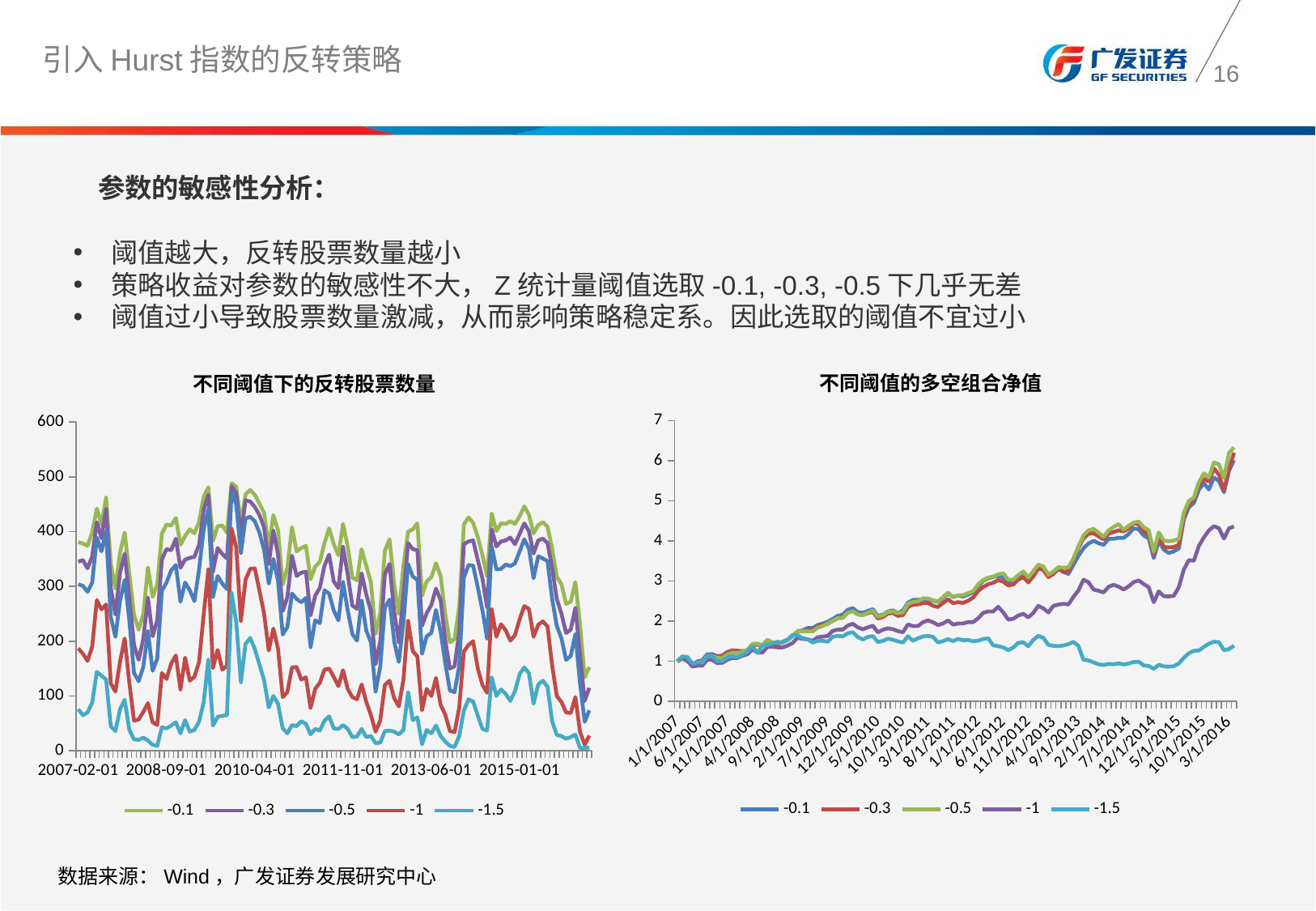

引入Hurst指数的反转策略
16
   参数的敏感性分析：

阈值越大，反转股票数量越小
策略收益对参数的敏感性不大，Z统计量阈值选取-0.1, -0.3, -0.5下几乎无差
阈值过小导致股票数量激减，从而影响策略稳定系。因此选取的阈值不宜过小

### Chart: 不同阈值的多空组合净值

| Category | -0.1 | -0.3 | -0.5 | -1 | -1.5 |
|---|---|---|---|---|---|
| 39113 | 1.0 | 1.0 | 1.0 | 1.0 | 1.0 |
| 39141 | 1.0594814605263156 | 1.0737556521739129 | 1.0667356499999998 | 1.0873661621621622 | 1.1176671333333332 |
| 39172 | 1.0006875428259732 | 1.0194707524908757 | 1.0078686432064874 | 1.021453070037146 | 1.1091910896917125 |
| 39202 | 0.9064884700766727 | 0.9056420391055116 | 0.8945794985307279 | 0.8679537949720043 | 0.948571663287375 |
| 39233 | 0.9954737959963733 | 0.9644940900419189 | 0.9543131967251696 | 0.8898841551006687 | 0.9697064537270821 |
| 39263 | 1.02373717489028 | 1.0005919430804713 | 0.9882369363371878 | 0.8864682619626111 | 0.9666057134441697 |
| 39294 | 1.1755868366125863 | 1.1423957552856323 | 1.1318553102915816 | 1.0374825279657904 | 1.1370038016386752 |
| 39325 | 1.176610836637865 | 1.1486802560802378 | 1.1282394570209413 | 1.0354157844695144 | 1.1296858265167515 |
| 39355 | 1.1261776798315535 | 1.1153408240436669 | 1.0851316838470852 | 0.9515021947678324 | 1.0005460422997838 |
| 39386 | 1.1427133848800348 | 1.1322463863445613 | 1.0782375775933404 | 0.9611339343180689 | 1.0059132571409777 |
| 39416 | 1.2301302128854534 | 1.21655272066642 | 1.1618681400970734 | 1.0376614005072131 | 1.0915665698038803 |
| 39447 | 1.269403754915016 | 1.2691498199577689 | 1.211846291679332 | 1.0802094661030937 | 1.1267104045149372 |
| 39478 | 1.2619012613725293 | 1.2512027043635772 | 1.2091591385553695 | 1.0829841641516904 | 1.1032168829945086 |
| 39507 | 1.250096432603259 | 1.2453682144475822 | 1.228342577841315 | 1.135819121849524 | 1.1621857560201103 |
| 39538 | 1.2758777679697697 | 1.261338854168089 | 1.2849400835275564 | 1.1724279144784235 | 1.242035471666106 |
| 39568 | 1.4009258449737982 | 1.4073367768624072 | 1.4309466259413812 | 1.2939225995029728 | 1.371122081289572 |
| 39599 | 1.428919675861794 | 1.4129130034035156 | 1.443844280326247 | 1.2165784522307768 | 1.2056843191239472 |
| 39629 | 1.3978837956663035 | 1.3823466637911537 | 1.3903679724752642 | 1.2180339666910256 | 1.3943341274843137 |
| 39660 | 1.5342069610918567 | 1.5117773995616322 | 1.5331362224343745 | 1.358978225798248 | 1.4061106735250462 |
| 39691 | 1.4548181207272926 | 1.4383378607591968 | 1.4674158535217094 | 1.3598511751685767 | 1.446622128139976 |
| 39721 | 1.4435446641430392 | 1.4291047168560411 | 1.464639647062832 | 1.3454101833119059 | 1.4856008188994096 |
| 39752 | 1.4796037937062194 | 1.478475938778936 | 1.4728086859607834 | 1.344954783665019 | 1.4628577559628786 |
| 39782 | 1.531366914295169 | 1.5403653255959466 | 1.5178062007208877 | 1.389240386729213 | 1.5365901754366755 |
| 39813 | 1.6214440601076907 | 1.6311682511578962 | 1.635276727303114 | 1.4528951918072746 | 1.6552118638000362 |
| 39844 | 1.7442143579500229 | 1.7381049467301757 | 1.7373496819243965 | 1.5836617415795424 | 1.6472289274547343 |
| 39872 | 1.771163668927722 | 1.7496952512667392 | 1.7521010088504338 | 1.5568669450696526 | 1.573746515637815 |
| 39903 | 1.82716918690702 | 1.7811671947207992 | 1.747817803256409 | 1.5474912040177498 | 1.5484262831267874 |
| 39933 | 1.8267612658825212 | 1.7804369161709637 | 1.7436931386153391 | 1.5089678612667317 | 1.4643592782058963 |
| 39964 | 1.9042207288762127 | 1.8745267554291547 | 1.8379202887828385 | 1.5971766408796642 | 1.5115224143117598 |
| 39994 | 1.939560546478816 | 1.9060659301198717 | 1.8764014315473616 | 1.613318651798591 | 1.5097285120282289 |
| 40025 | 1.9840486550619365 | 1.9332378090005586 | 1.9396326415378233 | 1.6299939671608694 | 1.4861371588040508 |
| 40056 | 2.0536941826948385 | 2.0078224632946586 | 2.0110376926348223 | 1.7549002237539661 | 1.6074733225136606 |
| 40086 | 2.132586944903265 | 2.0672870383016613 | 2.0710029134573005 | 1.7894667960302522 | 1.6320892312818633 |
| 40117 | 2.1584967964929813 | 2.0956921823940378 | 2.080408496044872 | 1.7872327333225115 | 1.617797779155481 |
| 40147 | 2.2832668346005374 | 2.2169647807394863 | 2.2066049245506796 | 1.889053566535458 | 1.6955413920218034 |
| 40178 | 2.321219914310035 | 2.252951755881767 | 2.2466807683158865 | 1.933420363626377 | 1.7228626245058676 |
| 40209 | 2.2226816399286298 | 2.168963447462307 | 2.16144538202613 | 1.843302159560026 | 1.602492277408081 |
| 40237 | 2.206022832235785 | 2.1536738044173034 | 2.147561414809163 | 1.7960198537105918 | 1.541298069168881 |
| 40268 | 2.2549081588703723 | 2.195506291059403 | 2.2116811054402636 | 1.8434850936168772 | 1.6049544312782722 |
| 40298 | 2.2967602726446263 | 2.2328165276207863 | 2.2652764272605137 | 1.8847119842343476 | 1.6265169506853492 |
| 40329 | 2.1327521687937168 | 2.0668262987332033 | 2.109923081693744 | 1.7216509602078736 | 1.4787842987079651 |
| 40359 | 2.160367589463022 | 2.099114233655639 | 2.1484009974551386 | 1.7850222462776273 | 1.5079934236301606 |
| 40390 | 2.238816404661904 | 2.1847333989272166 | 2.2270433216260495 | 1.8183985922385266 | 1.5618936325709736 |
| 40421 | 2.2663062846070208 | 2.2040241852022313 | 2.2402627008192715 | 1.798841591397279 | 1.533662639446298 |
| 40451 | 2.198619732944291 | 2.130405493538483 | 2.1963783393060003 | 1.7510834653445084 | 1.4950222798917967 |
| 40482 | 2.267247669150387 | 2.1486915993426585 | 2.2215618564603155 | 1.721939906743917 | 1.4658252422766498 |
| 40512 | 2.458564657455117 | 2.3478040584535087 | 2.4288338738763104 | 1.9161226600417363 | 1.6242958535233853 |
| 40543 | 2.527881399054756 | 2.4072740013894616 | 2.4787233999793474 | 1.8748923629627774 | 1.5090381659624876 |
| 40574 | 2.529941201081419 | 2.415577300791429 | 2.494006847922035 | 1.8786740833552855 | 1.5729519684436628 |
| 40602 | 2.5440288025873 | 2.449532179003189 | 2.5693263165824005 | 1.972651719593922 | 1.6174834970318779 |
| 40633 | 2.5312021531523308 | 2.453530531536421 | 2.5632733107857 | 2.0190665453891277 | 1.6321179485518564 |
| 40663 | 2.5089695839951642 | 2.3828876793195977 | 2.522337697457138 | 1.9713012189159844 | 1.608116838059427 |
| 40694 | 2.4780615876899277 | 2.35171542352379 | 2.4887717690483666 | 1.9024170547727937 | 1.4683811335330912 |
| 40724 | 2.577352200246127 | 2.452061605981379 | 2.599725326396335 | 1.9392128920398135 | 1.5024328920197236 |
| 40755 | 2.6878237699233485 | 2.543178787940205 | 2.7092545782369917 | 2.0168892012104394 | 1.5510152888464566 |
| 40786 | 2.60090071060936 | 2.4478288900595837 | 2.601183316195977 | 1.913476232752176 | 1.5031278210545964 |
| 40816 | 2.634968695263967 | 2.471933062423425 | 2.641085162244857 | 1.9408052090032437 | 1.5556352699906533 |
| 40847 | 2.613085874045562 | 2.454155548296034 | 2.6490884369926775 | 1.941918049833519 | 1.5231761622646633 |
| 40877 | 2.6603735188314257 | 2.5069903003172236 | 2.695266478072748 | 1.9761487080367741 | 1.5301836188200597 |
| 40908 | 2.7203437665459043 | 2.5863125310557935 | 2.745127111072775 | 1.9752462368517902 | 1.4976790758431793 |
| 40939 | 2.8652297073527366 | 2.7483664336019324 | 2.916457030091758 | 2.0696686208310315 | 1.512763699495072 |
| 40968 | 3.0037972532589943 | 2.8494587338965056 | 3.0251469673978115 | 2.2058548857503344 | 1.5530600938167418 |
| 40999 | 3.0645981833078064 | 2.9187506692719976 | 3.0844075237032493 | 2.2411680489738304 | 1.5712668114290673 |
| 41029 | 3.103253881285266 | 2.9549372376573277 | 3.1106817264070816 | 2.2383683027470034 | 1.395826072838868 |
| 41060 | 3.1202865226333234 | 3.0221945641236463 | 3.1663622912212093 | 2.3575323160803454 | 1.376641001798127 |
| 41090 | 3.0933626103250282 | 2.9823280157071133 | 3.192530918545742 | 2.217669017106232 | 1.3448880887711523 |
| 41121 | 2.964412696551019 | 2.8898313417098045 | 3.033013025087383 | 2.0382866088630913 | 1.2761705835793606 |
| 41152 | 2.9546277793656004 | 2.9110147988240613 | 3.0331135228074255 | 2.059142527302196 | 1.3426862351862672 |
| 41182 | 3.060988201564678 | 3.03487017356004 | 3.145889977747191 | 2.138974412331588 | 1.4587169597600396 |
| 41213 | 3.1296320353635765 | 3.0942455875836377 | 3.2372883057431747 | 2.1806187806308754 | 1.472163621083245 |
| 41243 | 3.0023631075325286 | 2.9650000601450954 | 3.089619096180921 | 2.0917235391310034 | 1.3742367691724087 |
| 41274 | 3.138310512344108 | 3.114938101222306 | 3.241511957671855 | 2.203959551324682 | 1.5324646238990738 |
| 41305 | 3.3271678015848334 | 3.3113429642784196 | 3.4129789784055196 | 2.380676685784895 | 1.6335251197827694 |
| 41333 | 3.288189947610072 | 3.274310310752668 | 3.360362435852179 | 2.316023128041152 | 1.5823537573873052 |
| 41364 | 3.1431563670047122 | 3.0975857809361504 | 3.1607880176147884 | 2.2154296606810853 | 1.406041308598556 |
| 41394 | 3.1872187045355678 | 3.1757099919171408 | 3.2368032535820714 | 2.3805223712802097 | 1.3856698790989257 |
| 41425 | 3.3323905600856496 | 3.30285093875594 | 3.3421733572349743 | 2.4113916869242233 | 1.3756603937508347 |
| 41455 | 3.2311816800638766 | 3.225907536332855 | 3.3318859144665196 | 2.4324164904729315 | 1.3925257609014876 |
| 41486 | 3.1759832133538346 | 3.2460622958266767 | 3.339607723401037 | 2.4149943073599194 | 1.4268699331927701 |
| 41517 | 3.406208270405008 | 3.52884383899802 | 3.56397748199593 | 2.605206654927653 | 1.4821143417701812 |
| 41547 | 3.628232989146728 | 3.831817755397666 | 3.870366055039638 | 2.7649002116603847 | 1.3812253364115432 |
| 41578 | 3.8153217068526977 | 4.061442499844075 | 4.135545944557976 | 3.0331733443831133 | 1.0320943893521337 |
| 41608 | 3.9351012518802286 | 4.17835910970567 | 4.263077910396255 | 2.9692699428347593 | 1.0211345790316033 |
| 41639 | 4.001967930177635 | 4.191215823515092 | 4.2999003146066235 | 2.7864153714584616 | 0.9723903114476982 |
| 41670 | 3.9433491049203577 | 4.114796155981633 | 4.20496035847453 | 2.757073179190172 | 0.9227806941689071 |
| 41698 | 3.8980802922580353 | 4.035978480881063 | 4.097724266961268 | 2.714692320934349 | 0.9069220414868908 |
| 41729 | 4.049994117026067 | 4.1804189815394945 | 4.260253221962707 | 2.8545217788779635 | 0.9323961716337533 |
| 41759 | 4.0520561871076515 | 4.2204759379779535 | 4.348438730672974 | 2.903971801462178 | 0.9244373933120495 |
| 41790 | 4.0768296596386335 | 4.262307321381607 | 4.418400505620259 | 2.8595593037223908 | 0.9475578036281322 |
| 41820 | 4.0717605425821555 | 4.236276099090754 | 4.277506119233576 | 2.7869497823907436 | 0.9200672566292728 |
| 41851 | 4.172860983818938 | 4.310123817212227 | 4.376290845551155 | 2.867850180365094 | 0.9422812896989257 |
| 41882 | 4.310093862993791 | 4.438672561121584 | 4.455381759702001 | 2.9724420753943166 | 0.9799411162058712 |
| 41912 | 4.290056184695891 | 4.40624648116576 | 4.479860437159214 | 3.0161035016201114 | 0.9889527883388344 |
| 41943 | 4.1332190027518205 | 4.24285364331268 | 4.340362194767114 | 2.923241102195571 | 0.8937462539578154 |
| 41973 | 4.064403794629523 | 4.1554115705377415 | 4.261030414983192 | 2.8424650809253174 | 0.8822429948808332 |
| 42004 | 3.5719001604742897 | 3.6641875147113505 | 3.7273396139415698 | 2.470732573472406 | 0.809761103300834 |
| 42035 | 4.002398216543455 | 4.124371062163372 | 4.21005923967204 | 2.740840213234154 | 0.9117475354975154 |
| 42063 | 3.78348551708355 | 3.8447325921289286 | 4.007273644331321 | 2.6200422137639032 | 0.874471649256235 |
| 42094 | 3.696201518066838 | 3.8383167426749707 | 3.9895031423318157 | 2.614686796105593 | 0.8647668878173106 |
| 42124 | 3.7367927820519995 | 3.8443268003546334 | 4.00703593210977 | 2.6288619698200115 | 0.8766635367616538 |
| 42155 | 3.808963511730735 | 3.9017104089213106 | 4.046584981699812 | 2.843618733261855 | 0.943032883973384 |
| 42185 | 4.531153869751898 | 4.607635674791854 | 4.707116100882212 | 3.287576106383734 | 1.0847836648457518 |
| 42216 | 4.835844934543843 | 4.908819186967148 | 4.995335412064039 | 3.5195373214928636 | 1.200778686002072 |
| 42247 | 4.945592646733133 | 5.029268073374533 | 5.080495072750384 | 3.506692032070572 | 1.259737159640511 |
| 42277 | 5.2741821397629645 | 5.374053295235471 | 5.461591024049617 | 3.8738823134483233 | 1.2675989273063955 |
| 42308 | 5.4372960675751285 | 5.5452253836929275 | 5.681411270938161 | 4.085930427770998 | 1.3566931319912672 |
| 42338 | 5.279545233033457 | 5.482576974812723 | 5.579365204969128 | 4.261392829982941 | 1.4375510251380976 |
| 42369 | 5.577158184056718 | 5.807435236073146 | 5.953567157604272 | 4.3661857244633975 | 1.4849902089676548 |
| 42400 | 5.490018287439626 | 5.648508963402768 | 5.90699580376871 | 4.314431946275841 | 1.475469689239595 |
| 42429 | 5.2115050051370915 | 5.255868678636922 | 5.565726258825902 | 4.058189820470047 | 1.2751791053343877 |
| 42460 | 5.74375280423174 | 5.788969394762134 | 6.18945827718324 | 4.311544640056902 | 1.3027000207857145 |
| 42490 | 6.014538392477135 | 6.195919093248943 | 6.332137227284705 | 4.357558306764517 | 1.38792916964562 |

### Chart: 不同阈值下的反转股票数量

| Category | -0.1 | -0.3 | -0.5 | -1 | -1.5 |
|---|---|---|---|---|---|
|  | 381.0 | 345.0 | 304.0 | 187.0 | 76.0 |
|  | 378.0 | 348.0 | 301.0 | 177.0 | 65.0 |
|  | 374.0 | 333.0 | 290.0 | 164.0 | 70.0 |
|  | 399.0 | 355.0 | 307.0 | 190.0 | 88.0 |
|  | 442.0 | 417.0 | 389.0 | 275.0 | 144.0 |
|  | 412.0 | 388.0 | 364.0 | 258.0 | 137.0 |
|  | 462.0 | 441.0 | 400.0 | 267.0 | 130.0 |
|  | 341.0 | 297.0 | 244.0 | 123.0 | 45.0 |
|  | 296.0 | 249.0 | 208.0 | 108.0 | 36.0 |
|  | 362.0 | 325.0 | 274.0 | 163.0 | 76.0 |
|  | 398.0 | 360.0 | 312.0 | 205.0 | 93.0 |
|  | 323.0 | 280.0 | 238.0 | 124.0 | 38.0 |
|  | 248.0 | 193.0 | 142.0 | 55.0 | 21.0 |
|  | 221.0 | 166.0 | 127.0 | 57.0 | 20.0 |
|  | 249.0 | 204.0 | 153.0 | 71.0 | 24.0 |
|  | 334.0 | 279.0 | 218.0 | 87.0 | 19.0 |
|  | 281.0 | 209.0 | 146.0 | 52.0 | 11.0 |
|  | 303.0 | 238.0 | 168.0 | 47.0 | 9.0 |
|  | 396.0 | 349.0 | 292.0 | 142.0 | 43.0 |
|  | 413.0 | 368.0 | 307.0 | 131.0 | 41.0 |
|  | 411.0 | 366.0 | 329.0 | 159.0 | 46.0 |
|  | 425.0 | 387.0 | 339.0 | 174.0 | 52.0 |
|  | 376.0 | 334.0 | 272.0 | 112.0 | 32.0 |
|  | 392.0 | 349.0 | 307.0 | 170.0 | 56.0 |
|  | 404.0 | 352.0 | 293.0 | 128.0 | 35.0 |
|  | 397.0 | 354.0 | 273.0 | 135.0 | 38.0 |
|  | 418.0 | 376.0 | 331.0 | 162.0 | 53.0 |
|  | 464.0 | 440.0 | 404.0 | 249.0 | 89.0 |
|  | 481.0 | 467.0 | 441.0 | 331.0 | 166.0 |
|  | 383.0 | 327.0 | 281.0 | 151.0 | 46.0 |
|  | 410.0 | 370.0 | 319.0 | 184.0 | 62.0 |
|  | 411.0 | 359.0 | 305.0 | 148.0 | 64.0 |
|  | 398.0 | 351.0 | 295.0 | 155.0 | 65.0 |
|  | 488.0 | 483.0 | 472.0 | 405.0 | 288.0 |
|  | 482.0 | 470.0 | 450.0 | 372.0 | 235.0 |
|  | 415.0 | 393.0 | 361.0 | 237.0 | 125.0 |
|  | 468.0 | 457.0 | 424.0 | 312.0 | 195.0 |
|  | 476.0 | 455.0 | 427.0 | 332.0 | 206.0 |
|  | 467.0 | 445.0 | 419.0 | 333.0 | 186.0 |
|  | 451.0 | 430.0 | 398.0 | 292.0 | 157.0 |
|  | 434.0 | 407.0 | 366.0 | 250.0 | 129.0 |
|  | 372.0 | 341.0 | 305.0 | 183.0 | 79.0 |
|  | 430.0 | 402.0 | 350.0 | 223.0 | 100.0 |
|  | 402.0 | 358.0 | 310.0 | 186.0 | 86.0 |
|  | 303.0 | 255.0 | 212.0 | 98.0 | 41.0 |
|  | 334.0 | 280.0 | 226.0 | 107.0 | 32.0 |
|  | 408.0 | 356.0 | 287.0 | 152.0 | 47.0 |
|  | 364.0 | 319.0 | 277.0 | 153.0 | 45.0 |
|  | 370.0 | 325.0 | 271.0 | 130.0 | 54.0 |
|  | 374.0 | 327.0 | 279.0 | 134.0 | 49.0 |
|  | 313.0 | 247.0 | 189.0 | 78.0 | 30.0 |
|  | 336.0 | 283.0 | 238.0 | 113.0 | 40.0 |
|  | 345.0 | 297.0 | 233.0 | 124.0 | 37.0 |
|  | 379.0 | 338.0 | 293.0 | 148.0 | 55.0 |
|  | 406.0 | 358.0 | 287.0 | 150.0 | 63.0 |
|  | 377.0 | 309.0 | 256.0 | 135.0 | 41.0 |
|  | 357.0 | 297.0 | 238.0 | 118.0 | 40.0 |
|  | 414.0 | 372.0 | 308.0 | 147.0 | 47.0 |
|  | 373.0 | 322.0 | 256.0 | 113.0 | 40.0 |
|  | 316.0 | 265.0 | 213.0 | 98.0 | 25.0 |
|  | 311.0 | 259.0 | 201.0 | 94.0 | 26.0 |
|  | 368.0 | 324.0 | 274.0 | 121.0 | 40.0 |
|  | 337.0 | 285.0 | 219.0 | 89.0 | 25.0 |
|  | 307.0 | 255.0 | 198.0 | 65.0 | 27.0 |
|  | 213.0 | 158.0 | 108.0 | 35.0 | 14.0 |
|  | 251.0 | 199.0 | 153.0 | 55.0 | 15.0 |
|  | 365.0 | 322.0 | 261.0 | 120.0 | 36.0 |
|  | 386.0 | 341.0 | 276.0 | 128.0 | 37.0 |
|  | 304.0 | 254.0 | 200.0 | 96.0 | 35.0 |
|  | 250.0 | 198.0 | 162.0 | 81.0 | 30.0 |
|  | 338.0 | 282.0 | 234.0 | 130.0 | 38.0 |
|  | 400.0 | 379.0 | 341.0 | 237.0 | 107.0 |
|  | 404.0 | 368.0 | 318.0 | 182.0 | 56.0 |
|  | 415.0 | 366.0 | 312.0 | 172.0 | 61.0 |
|  | 283.0 | 228.0 | 177.0 | 74.0 | 12.0 |
|  | 309.0 | 251.0 | 209.0 | 113.0 | 38.0 |
|  | 317.0 | 266.0 | 215.0 | 100.0 | 32.0 |
|  | 342.0 | 296.0 | 257.0 | 133.0 | 46.0 |
|  | 319.0 | 275.0 | 217.0 | 84.0 | 27.0 |
|  | 249.0 | 201.0 | 160.0 | 66.0 | 17.0 |
|  | 198.0 | 150.0 | 110.0 | 36.0 | 9.0 |
|  | 204.0 | 154.0 | 107.0 | 34.0 | 7.0 |
|  | 263.0 | 217.0 | 155.0 | 79.0 | 27.0 |
|  | 413.0 | 377.0 | 316.0 | 181.0 | 73.0 |
|  | 426.0 | 382.0 | 339.0 | 193.0 | 94.0 |
|  | 416.0 | 384.0 | 338.0 | 200.0 | 90.0 |
|  | 390.0 | 348.0 | 298.0 | 150.0 | 64.0 |
|  | 357.0 | 314.0 | 256.0 | 120.0 | 40.0 |
|  | 318.0 | 262.0 | 205.0 | 106.0 | 37.0 |
|  | 433.0 | 404.0 | 373.0 | 258.0 | 134.0 |
|  | 401.0 | 373.0 | 331.0 | 208.0 | 100.0 |
|  | 415.0 | 382.0 | 332.0 | 231.0 | 112.0 |
|  | 414.0 | 384.0 | 340.0 | 220.0 | 104.0 |
|  | 419.0 | 389.0 | 337.0 | 201.0 | 91.0 |
|  | 414.0 | 377.0 | 342.0 | 211.0 | 109.0 |
|  | 428.0 | 396.0 | 364.0 | 240.0 | 140.0 |
|  | 446.0 | 415.0 | 386.0 | 264.0 | 152.0 |
|  | 431.0 | 401.0 | 369.0 | 259.0 | 142.0 |
|  | 397.0 | 360.0 | 315.0 | 208.0 | 86.0 |
|  | 412.0 | 384.0 | 355.0 | 230.0 | 121.0 |
|  | 417.0 | 387.0 | 351.0 | 236.0 | 128.0 |
|  | 409.0 | 379.0 | 346.0 | 227.0 | 117.0 |
|  | 369.0 | 334.0 | 277.0 | 156.0 | 54.0 |
|  | 318.0 | 277.0 | 228.0 | 100.0 | 29.0 |
|  | 304.0 | 250.0 | 205.0 | 89.0 | 27.0 |
|  | 268.0 | 215.0 | 166.0 | 70.0 | 22.0 |
|  | 272.0 | 221.0 | 173.0 | 69.0 | 25.0 |
|  | 308.0 | 261.0 | 213.0 | 98.0 | 30.0 |
|  | 231.0 | 175.0 | 123.0 | 35.0 | 5.0 |
|  | 134.0 | 91.0 | 53.0 | 11.0 | 5.0 |
|  | 153.0 | 115.0 | 74.0 | 28.0 | 6.0 |
数据来源：Wind，广发证券发展研究中心